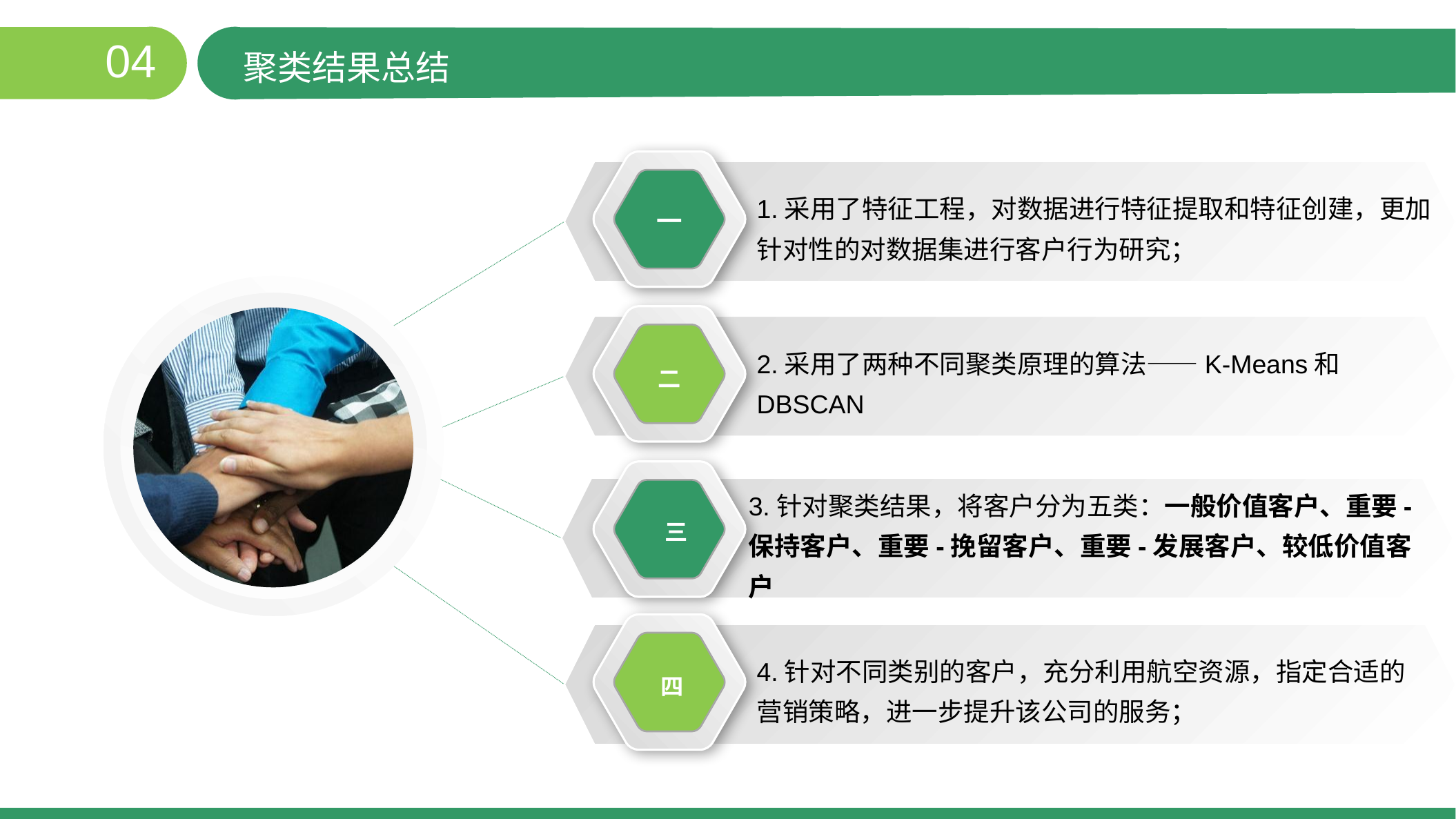

04

聚类结果总结

1.采用了特征工程，对数据进行特征提取和特征创建，更加针对性的对数据集进行客户行为研究；
一

2.采用了两种不同聚类原理的算法——K-Means和DBSCAN
二

三
3.针对聚类结果，将客户分为五类：一般价值客户、重要-保持客户、重要-挽留客户、重要-发展客户、较低价值客户

4.针对不同类别的客户，充分利用航空资源，指定合适的营销策略，进一步提升该公司的服务；

四